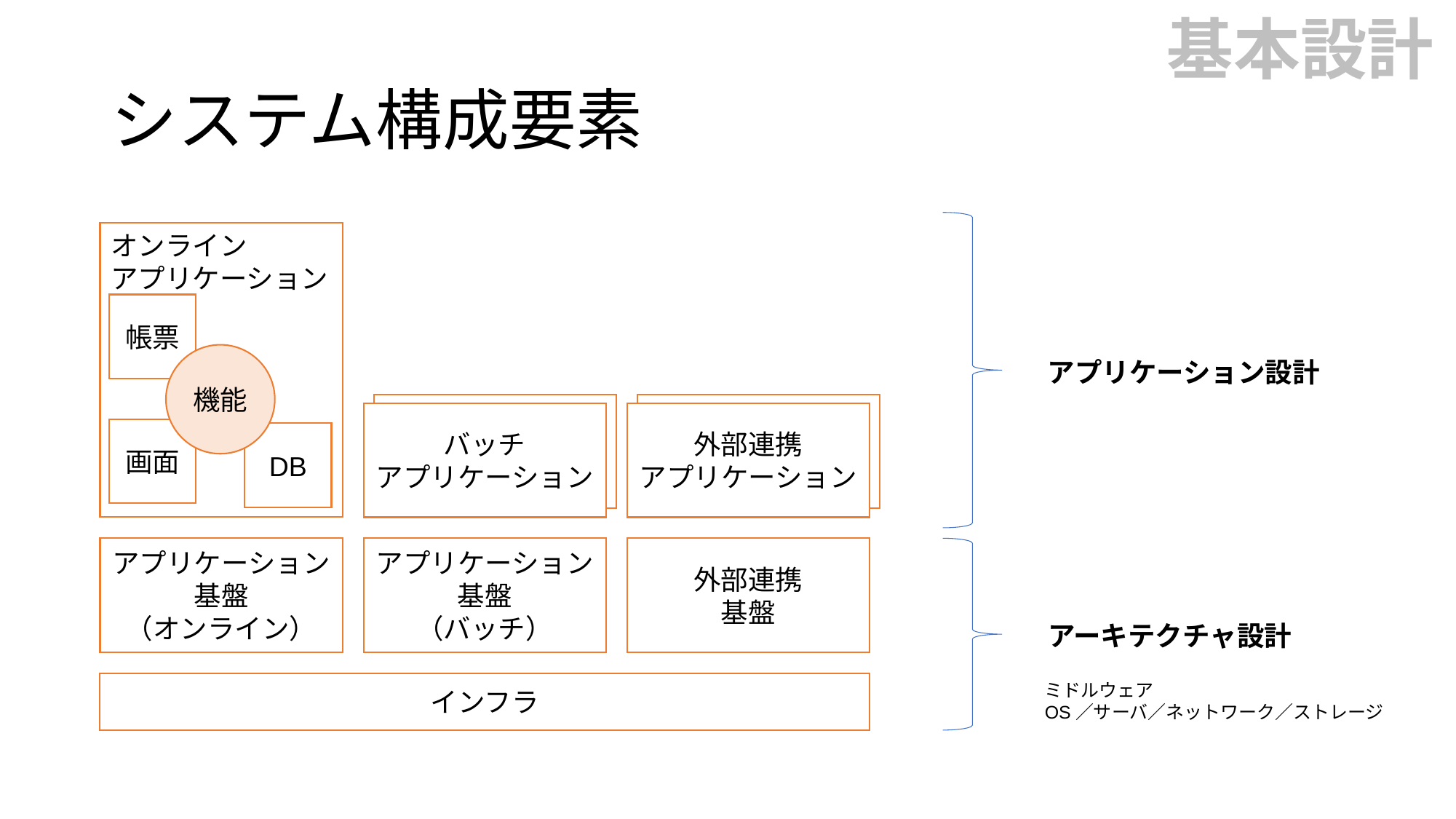

基本設計
# システム構成要素

オンライン
アプリケーション
帳票
機能
アプリケーション設計

バッチ
アプリケーション
外部連携
アプリケーション
画面
DB

アプリケーション
基盤
（オンライン）
アプリケーション
基盤
（バッチ）
外部連携
基盤
アーキテクチャ設計
インフラ
ミドルウェア
OS／サーバ／ネットワーク／ストレージ